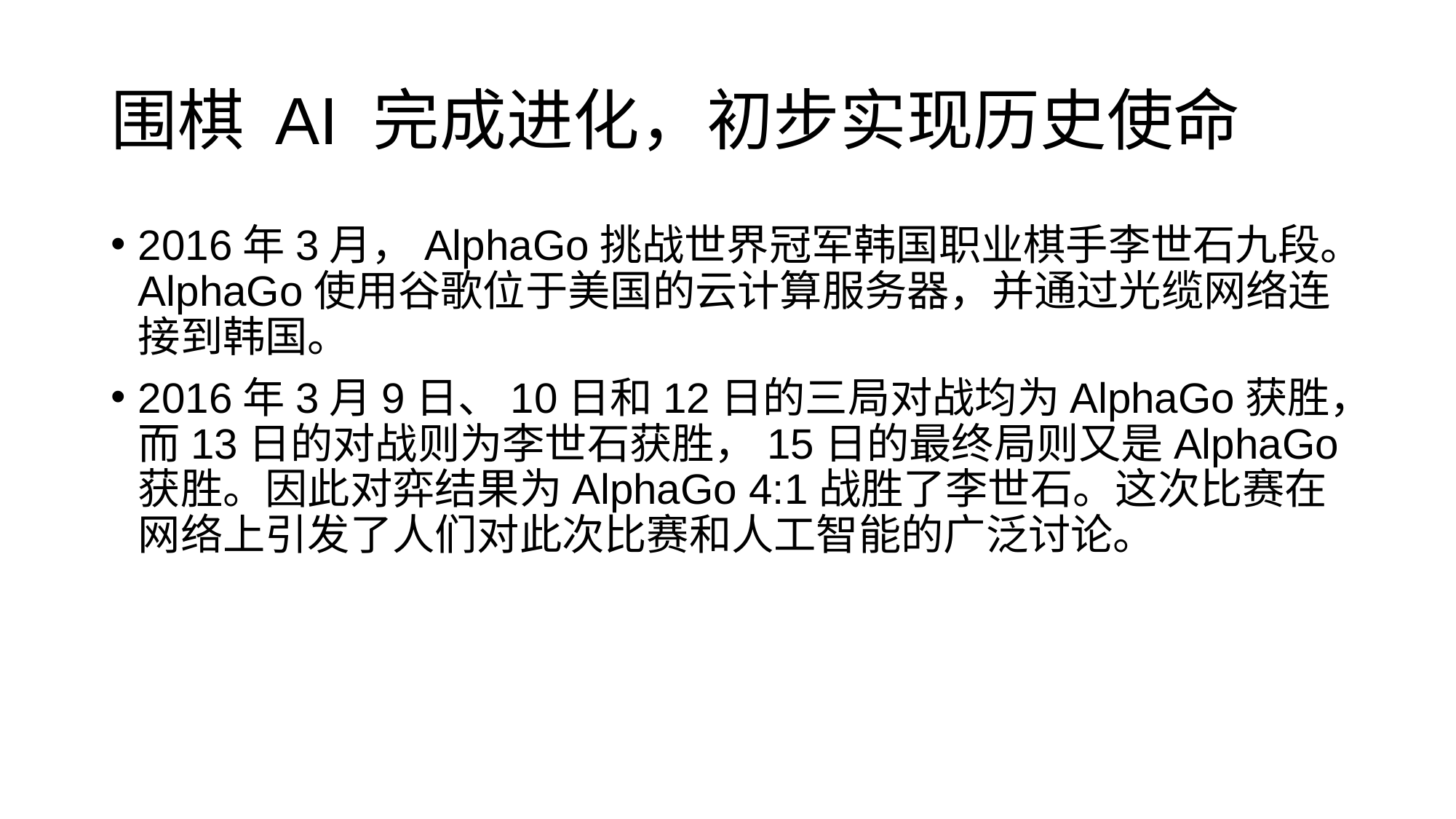

# 围棋 AI 完成进化，初步实现历史使命
2016年3月，AlphaGo挑战世界冠军韩国职业棋手李世石九段。AlphaGo使用谷歌位于美国的云计算服务器，并通过光缆网络连接到韩国。
2016年3月9日、10日和12日的三局对战均为AlphaGo获胜，而13日的对战则为李世石获胜，15日的最终局则又是AlphaGo获胜。因此对弈结果为AlphaGo 4:1战胜了李世石。这次比赛在网络上引发了人们对此次比赛和人工智能的广泛讨论。